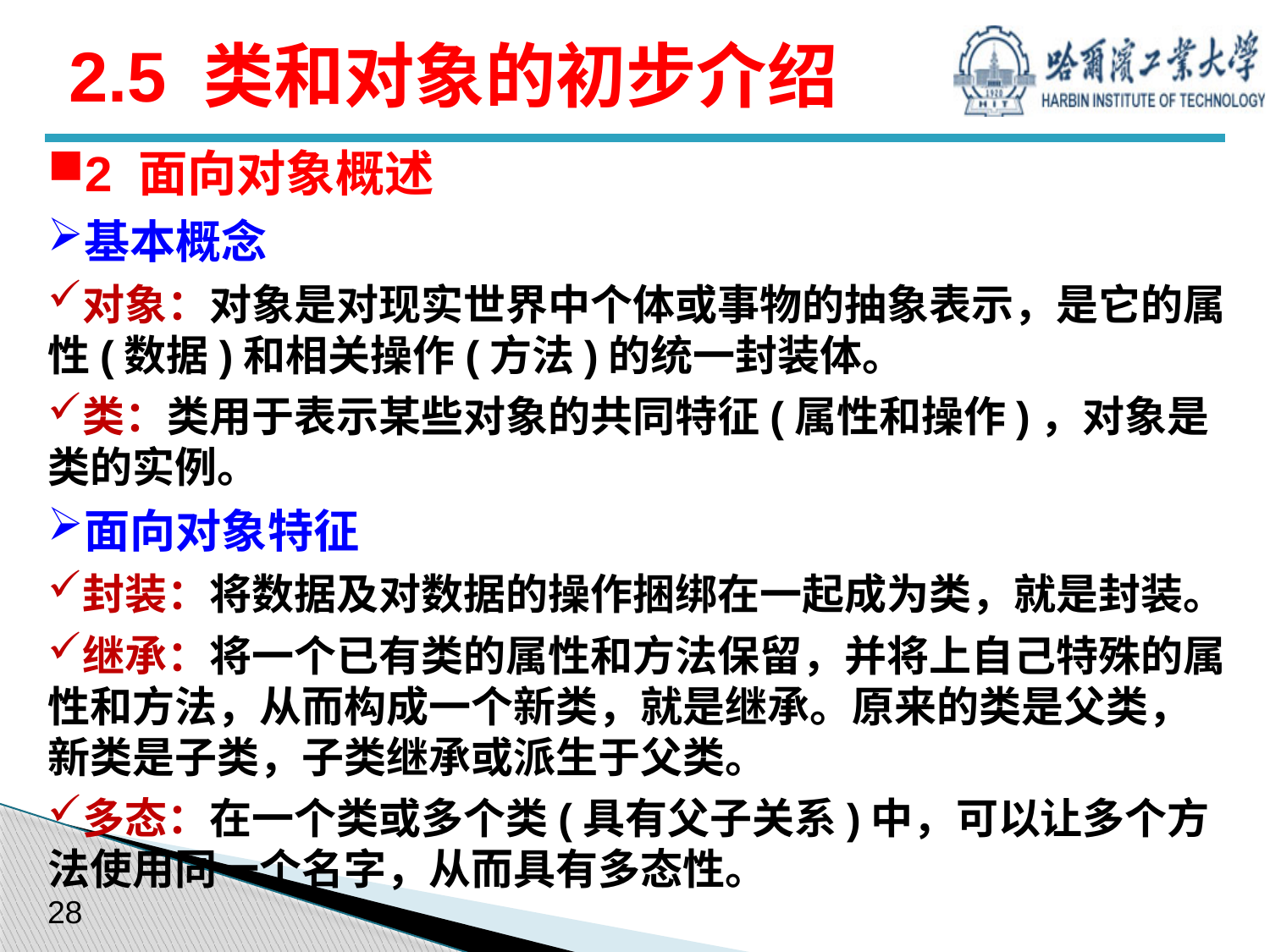

# 2.5 类和对象的初步介绍
2 面向对象概述
基本概念
对象：对象是对现实世界中个体或事物的抽象表示，是它的属性(数据)和相关操作(方法)的统一封装体。
类：类用于表示某些对象的共同特征(属性和操作)，对象是类的实例。
面向对象特征
封装：将数据及对数据的操作捆绑在一起成为类，就是封装。
继承：将一个已有类的属性和方法保留，并将上自己特殊的属性和方法，从而构成一个新类，就是继承。原来的类是父类，新类是子类，子类继承或派生于父类。
多态：在一个类或多个类(具有父子关系)中，可以让多个方法使用同一个名字，从而具有多态性。